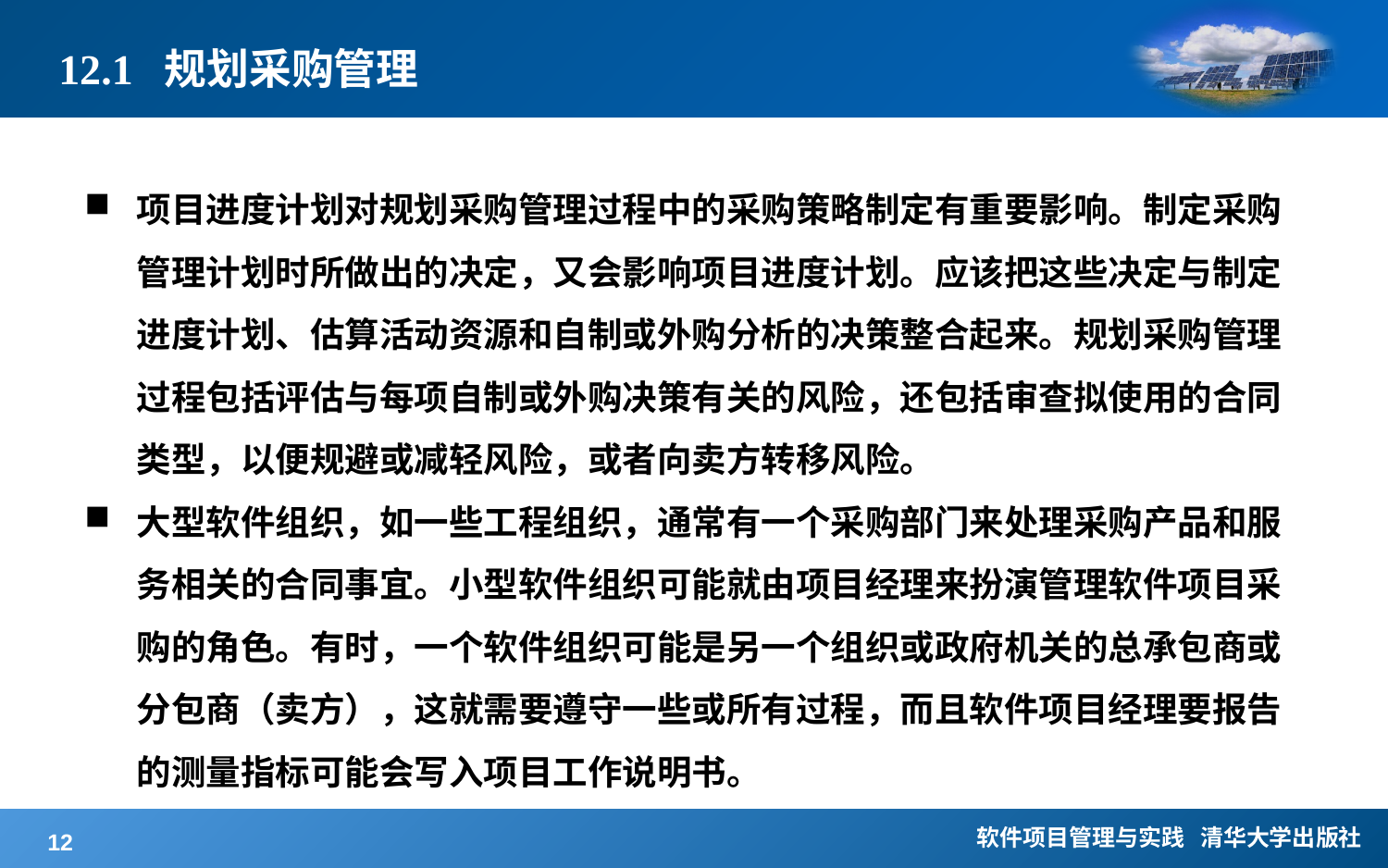

# 12.1  规划采购管理
项目进度计划对规划采购管理过程中的采购策略制定有重要影响。制定采购管理计划时所做出的决定，又会影响项目进度计划。应该把这些决定与制定进度计划、估算活动资源和自制或外购分析的决策整合起来。规划采购管理过程包括评估与每项自制或外购决策有关的风险，还包括审查拟使用的合同类型，以便规避或减轻风险，或者向卖方转移风险。
大型软件组织，如一些工程组织，通常有一个采购部门来处理采购产品和服务相关的合同事宜。小型软件组织可能就由项目经理来扮演管理软件项目采购的角色。有时，一个软件组织可能是另一个组织或政府机关的总承包商或分包商（卖方），这就需要遵守一些或所有过程，而且软件项目经理要报告的测量指标可能会写入项目工作说明书。